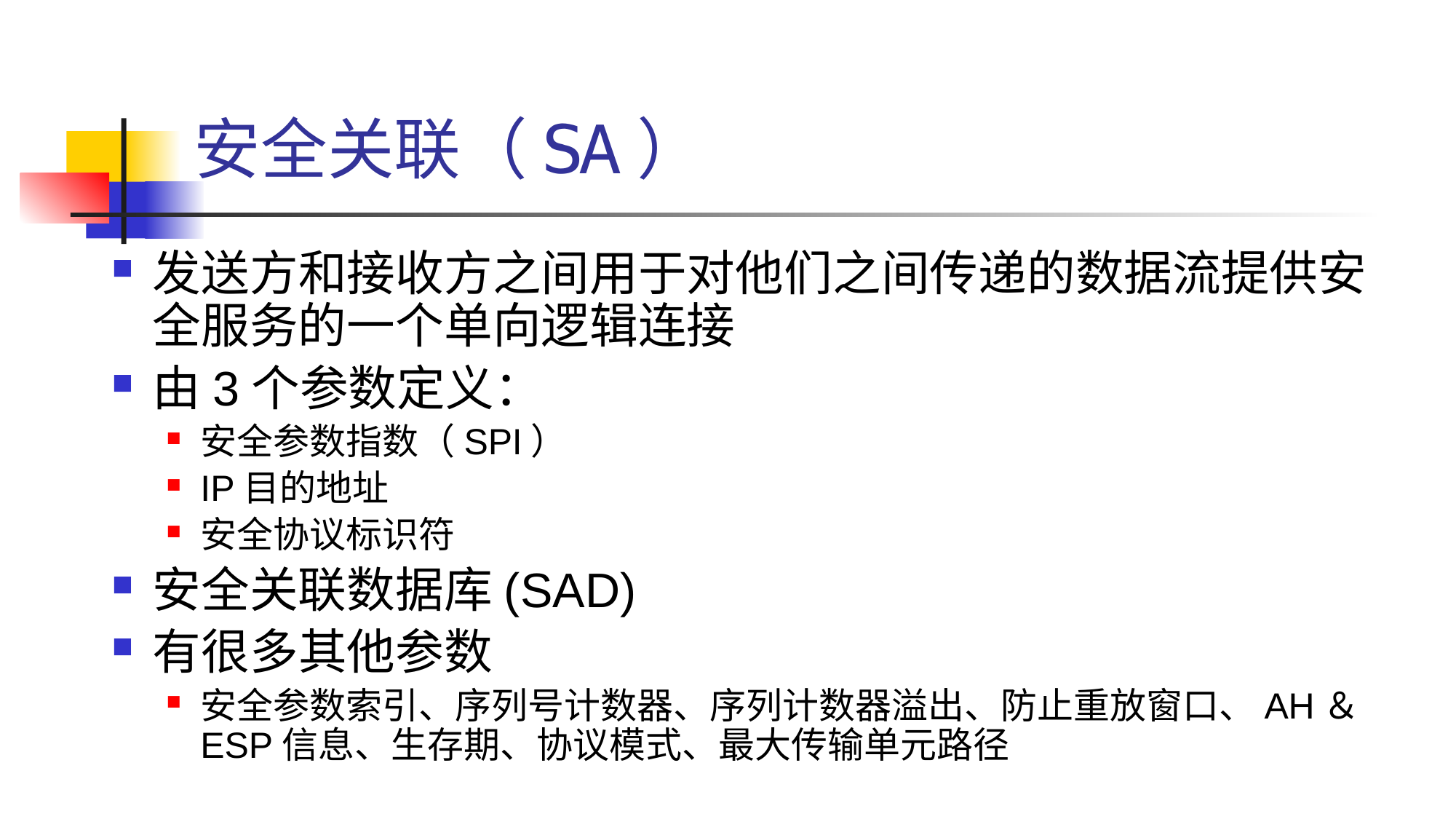

# 安全关联（SA）
发送方和接收方之间用于对他们之间传递的数据流提供安全服务的一个单向逻辑连接
由3个参数定义：
安全参数指数（SPI）
IP目的地址
安全协议标识符
安全关联数据库(SAD)
有很多其他参数
安全参数索引、序列号计数器、序列计数器溢出、防止重放窗口、AH＆ESP信息、生存期、协议模式、最大传输单元路径